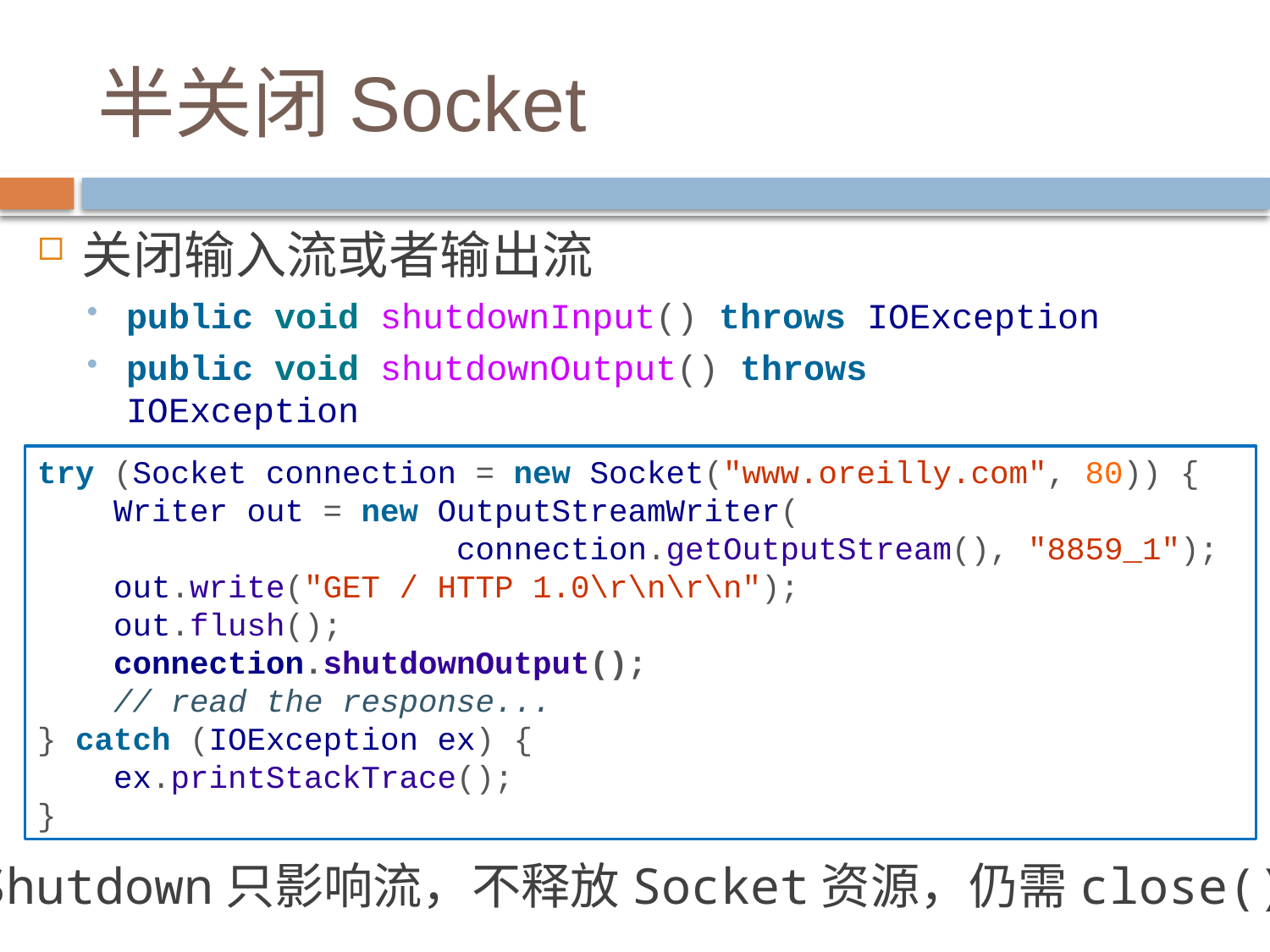

# 半关闭Socket
关闭输入流或者输出流
public void shutdownInput() throws IOException
public void shutdownOutput() throws IOException
try (Socket connection = new Socket("www.oreilly.com", 80)) {
    Writer out = new OutputStreamWriter(
                      connection.getOutputStream(), "8859_1");
    out.write("GET / HTTP 1.0\r\n\r\n");
    out.flush();
    connection.shutdownOutput();
    // read the response...
} catch (IOException ex) {
    ex.printStackTrace();
}
Shutdown只影响流，不释放Socket资源，仍需close()